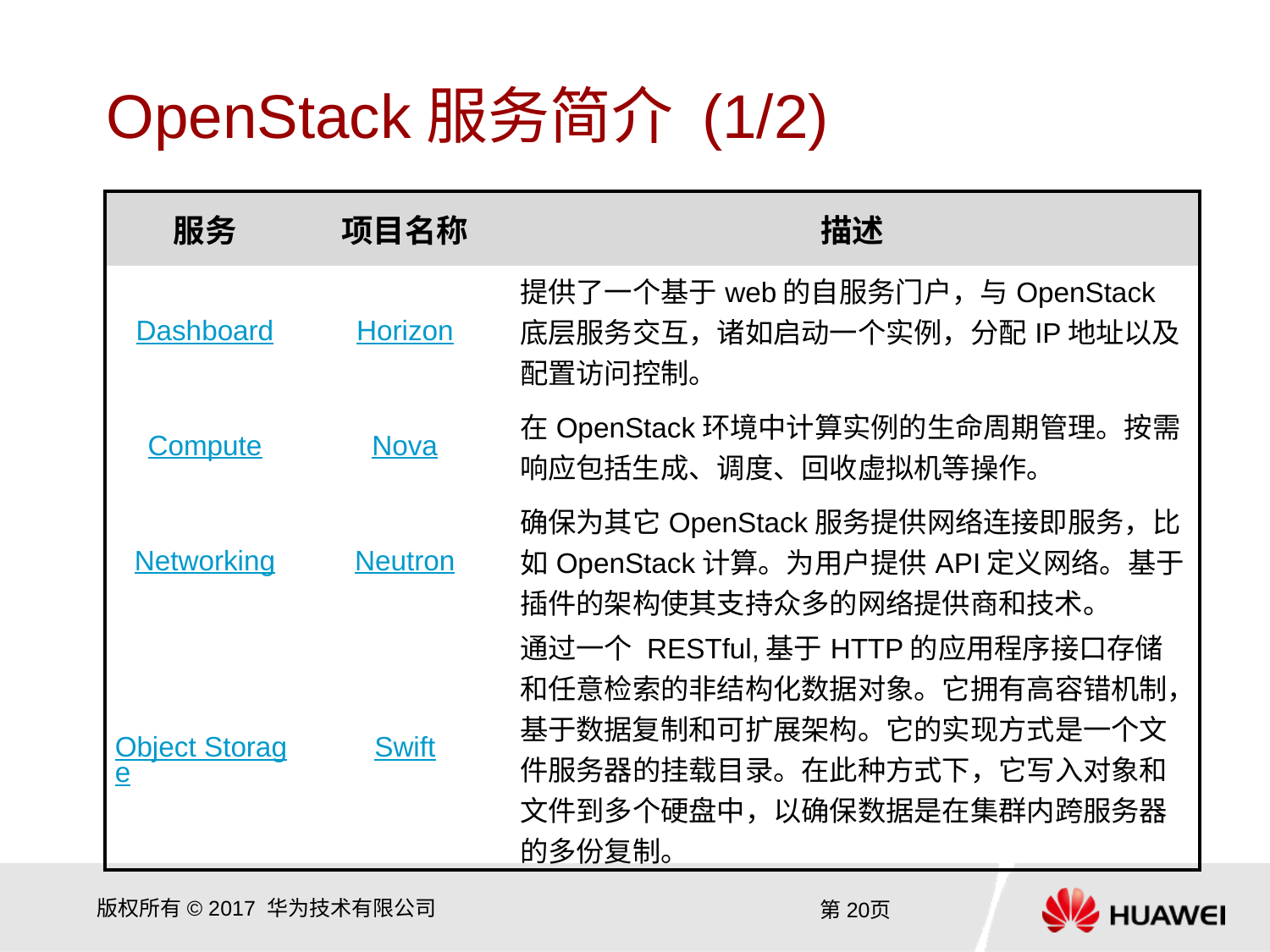

# OpenStack服务简介 (1/2)
| 服务 | 项目名称 | 描述 |
| --- | --- | --- |
| Dashboard | Horizon | 提供了一个基于web的自服务门户，与OpenStack底层服务交互，诸如启动一个实例，分配IP地址以及配置访问控制。 |
| Compute | Nova | 在OpenStack环境中计算实例的生命周期管理。按需响应包括生成、调度、回收虚拟机等操作。 |
| Networking | Neutron | 确保为其它OpenStack服务提供网络连接即服务，比如OpenStack计算。为用户提供API定义网络。基于插件的架构使其支持众多的网络提供商和技术。 |
| Object Storage | Swift | 通过一个 RESTful,基于HTTP的应用程序接口存储和任意检索的非结构化数据对象。它拥有高容错机制，基于数据复制和可扩展架构。它的实现方式是一个文件服务器的挂载目录。在此种方式下，它写入对象和文件到多个硬盘中，以确保数据是在集群内跨服务器的多份复制。 |